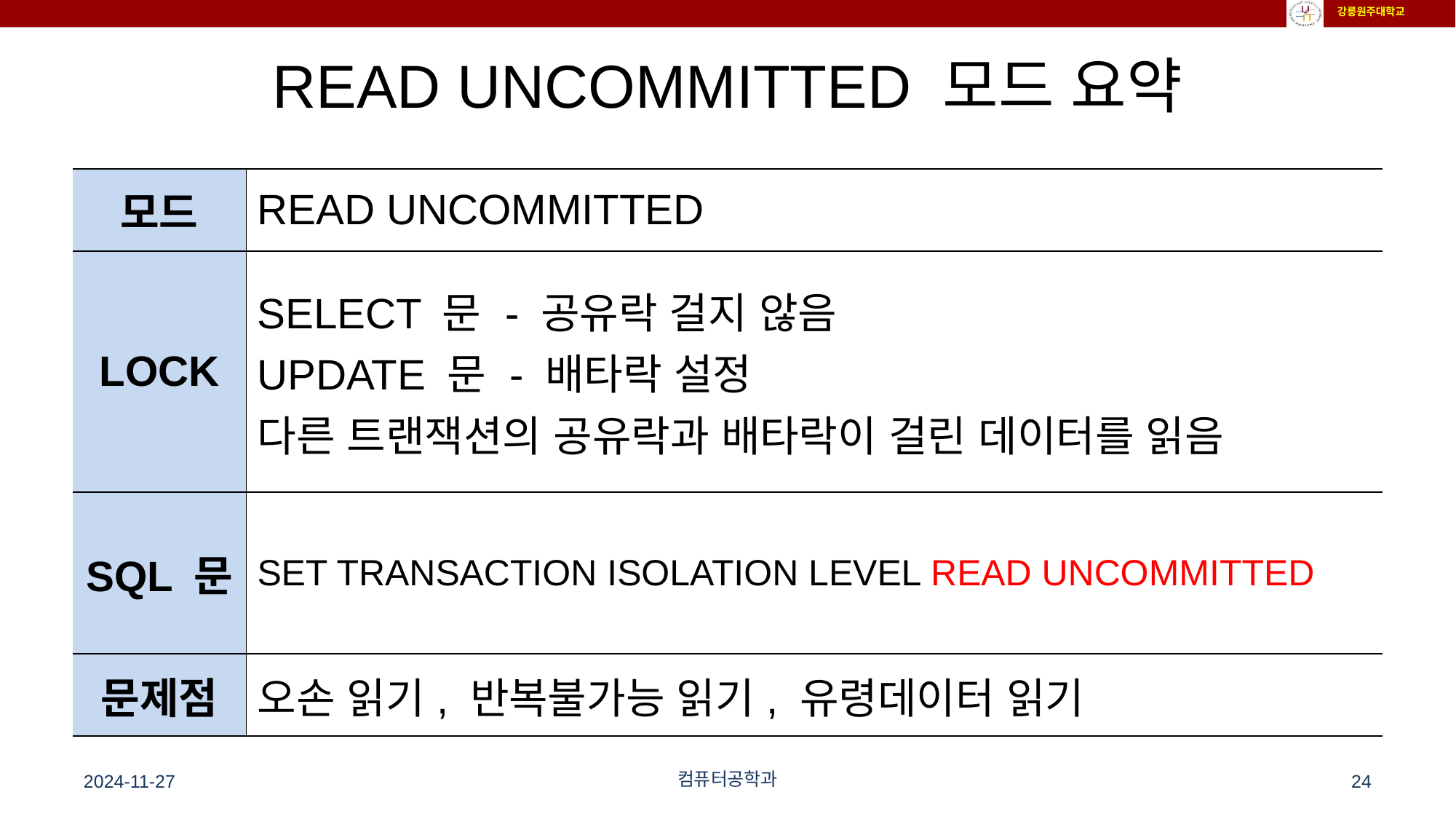

# READ UNCOMMITTED 모드 요약
| 모드 | READ UNCOMMITTED |
| --- | --- |
| LOCK | SELECT 문 - 공유락 걸지 않음 UPDATE 문 - 배타락 설정 다른 트랜잭션의 공유락과 배타락이 걸린 데이터를 읽음 |
| SQL 문 | SET TRANSACTION ISOLATION LEVEL READ UNCOMMITTED |
| 문제점 | 오손 읽기, 반복불가능 읽기, 유령데이터 읽기 |
2024-11-27
컴퓨터공학과
24